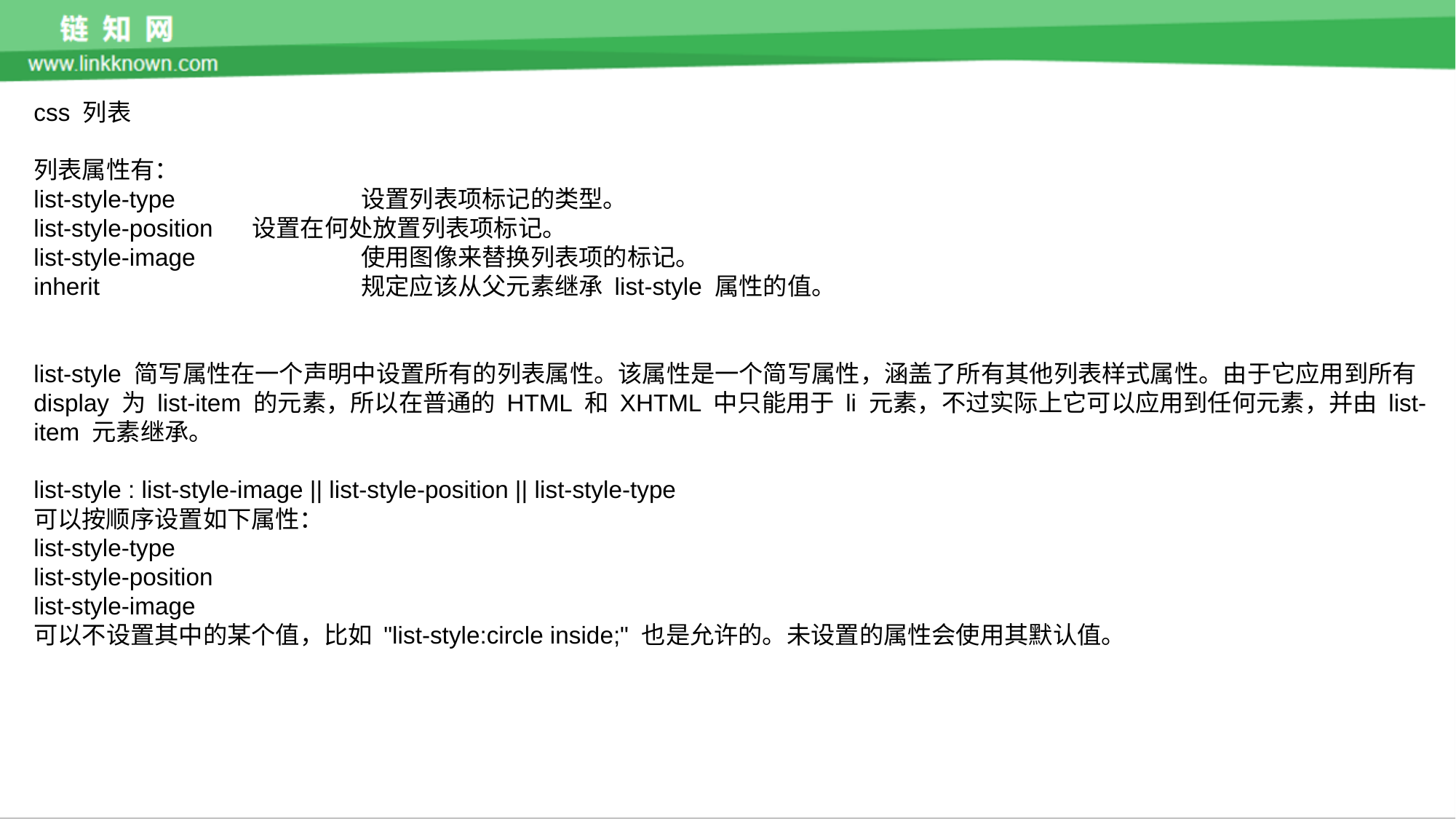

css 列表

列表属性有：
list-style-type		设置列表项标记的类型。
list-style-position	设置在何处放置列表项标记。
list-style-image		使用图像来替换列表项的标记。
inherit			规定应该从父元素继承 list-style 属性的值。

list-style 简写属性在一个声明中设置所有的列表属性。该属性是一个简写属性，涵盖了所有其他列表样式属性。由于它应用到所有 display 为 list-item 的元素，所以在普通的 HTML 和 XHTML 中只能用于 li 元素，不过实际上它可以应用到任何元素，并由 list-item 元素继承。

list-style : list-style-image || list-style-position || list-style-type
可以按顺序设置如下属性：
list-style-type
list-style-position
list-style-image
可以不设置其中的某个值，比如 "list-style:circle inside;" 也是允许的。未设置的属性会使用其默认值。